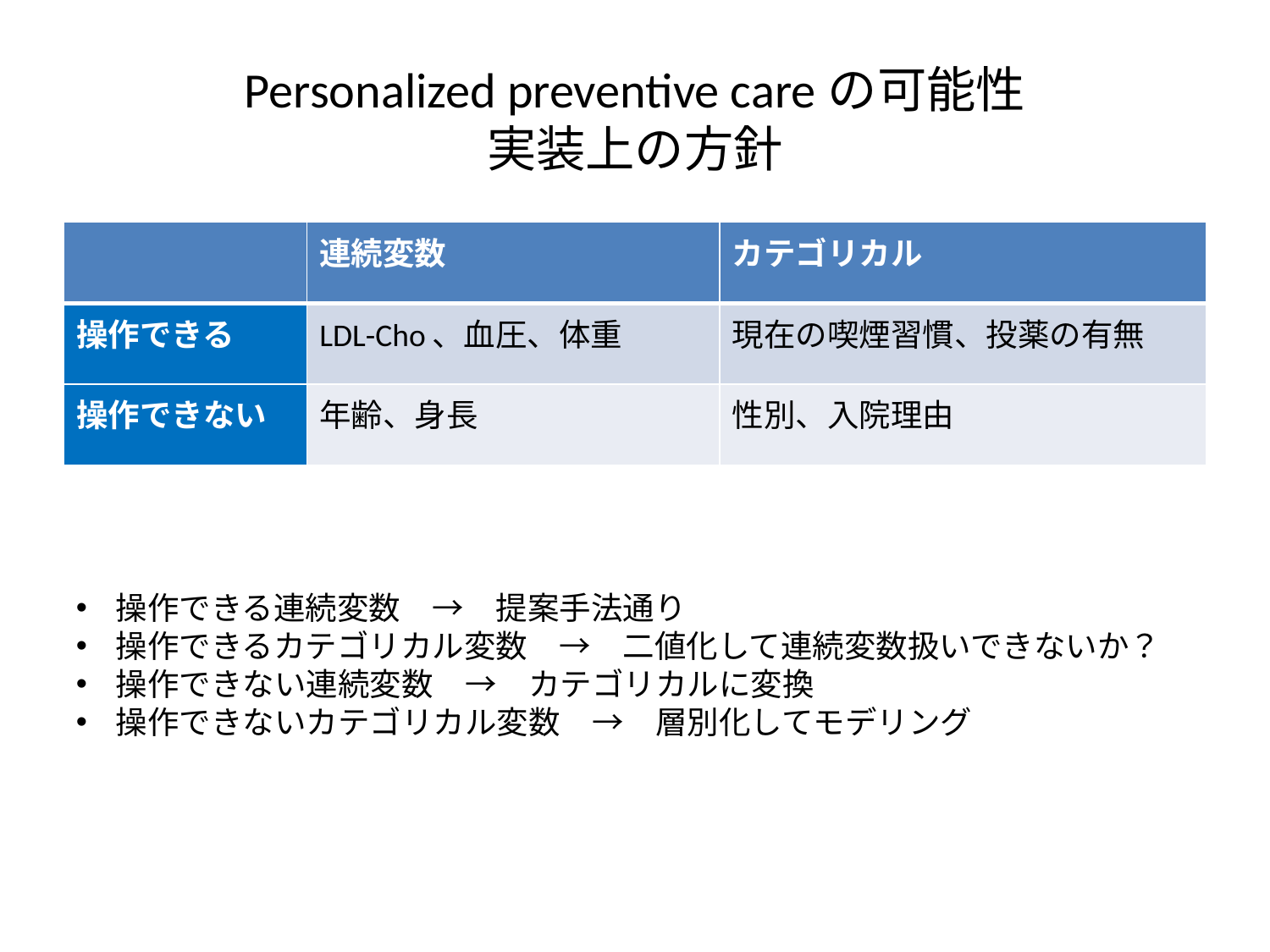

# Personalized preventive careの可能性 実装上の方針
|  | 連続変数 | カテゴリカル |
| --- | --- | --- |
| 操作できる | LDL-Cho、血圧、体重 | 現在の喫煙習慣、投薬の有無 |
| 操作できない | 年齢、身長 | 性別、入院理由 |
操作できる連続変数　→　提案手法通り
操作できるカテゴリカル変数　→　二値化して連続変数扱いできないか？
操作できない連続変数　→　カテゴリカルに変換
操作できないカテゴリカル変数　→　層別化してモデリング